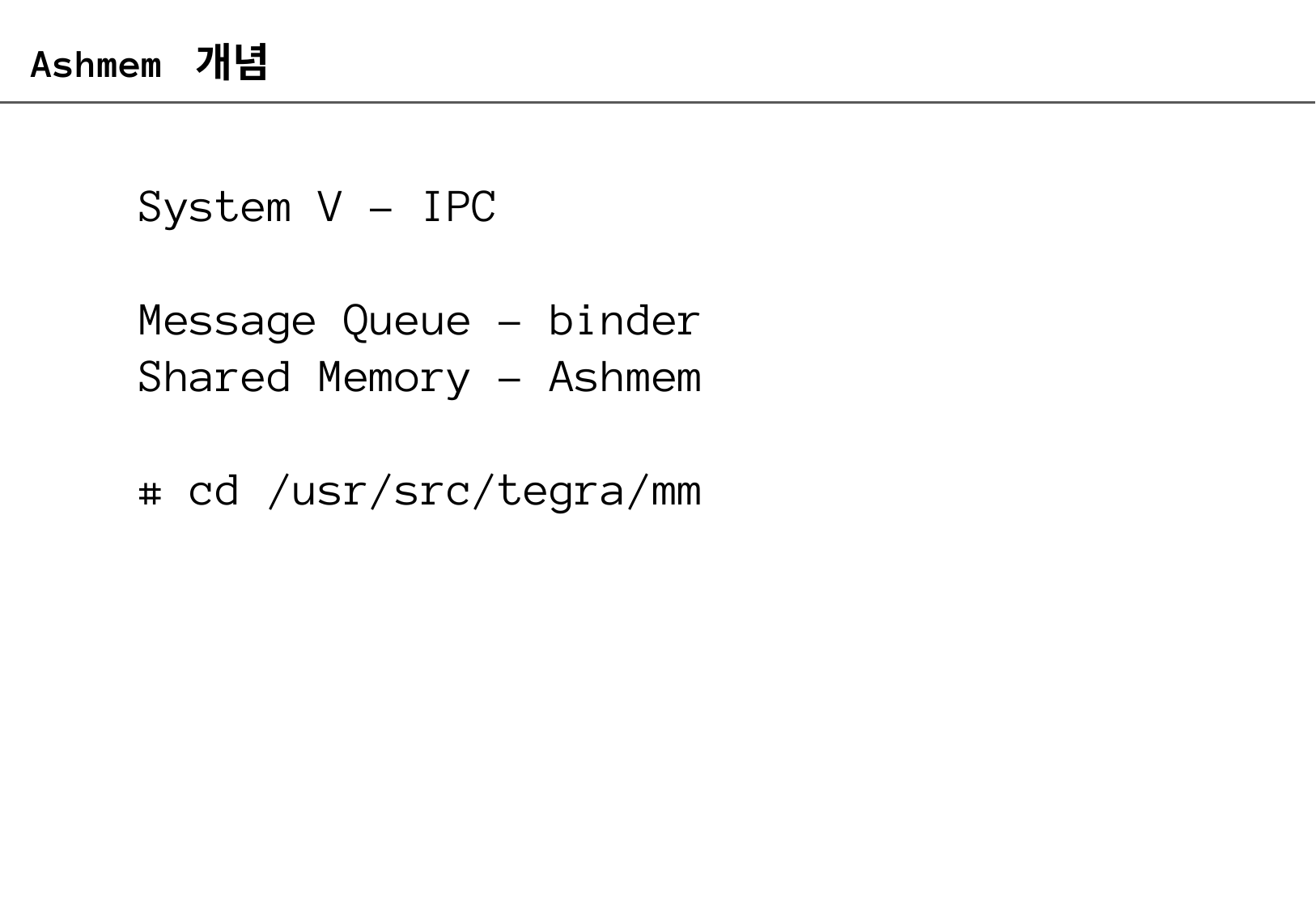

# Ashmem 개념
System V - IPC

Message Queue - binder
Shared Memory - Ashmem

# cd /usr/src/tegra/mm